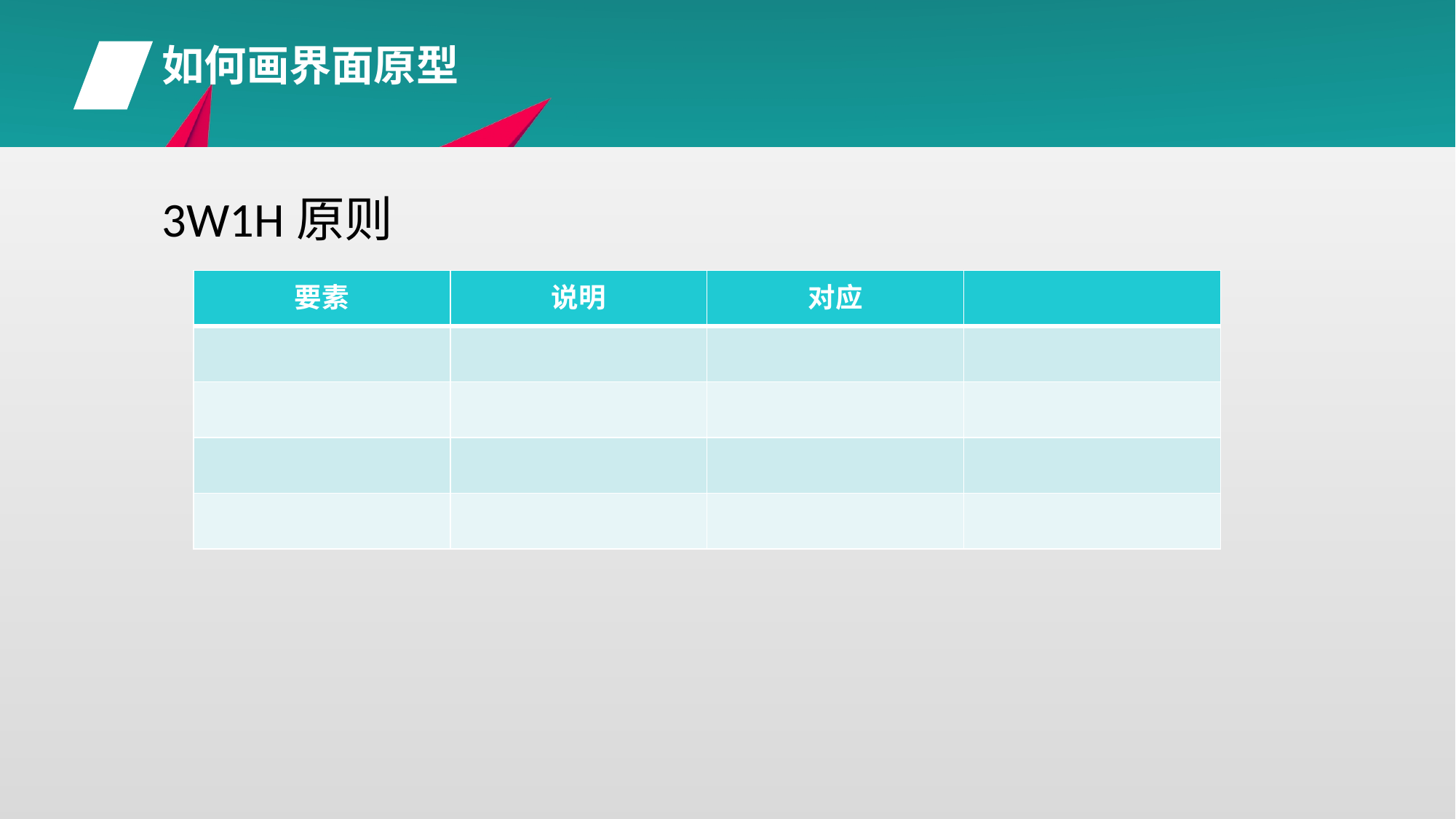

如何画界面原型
3W1H原则
| 要素 | 说明 | 对应 |  |
| --- | --- | --- | --- |
|  |  |  |  |
|  |  |  |  |
|  |  |  |  |
|  |  |  |  |